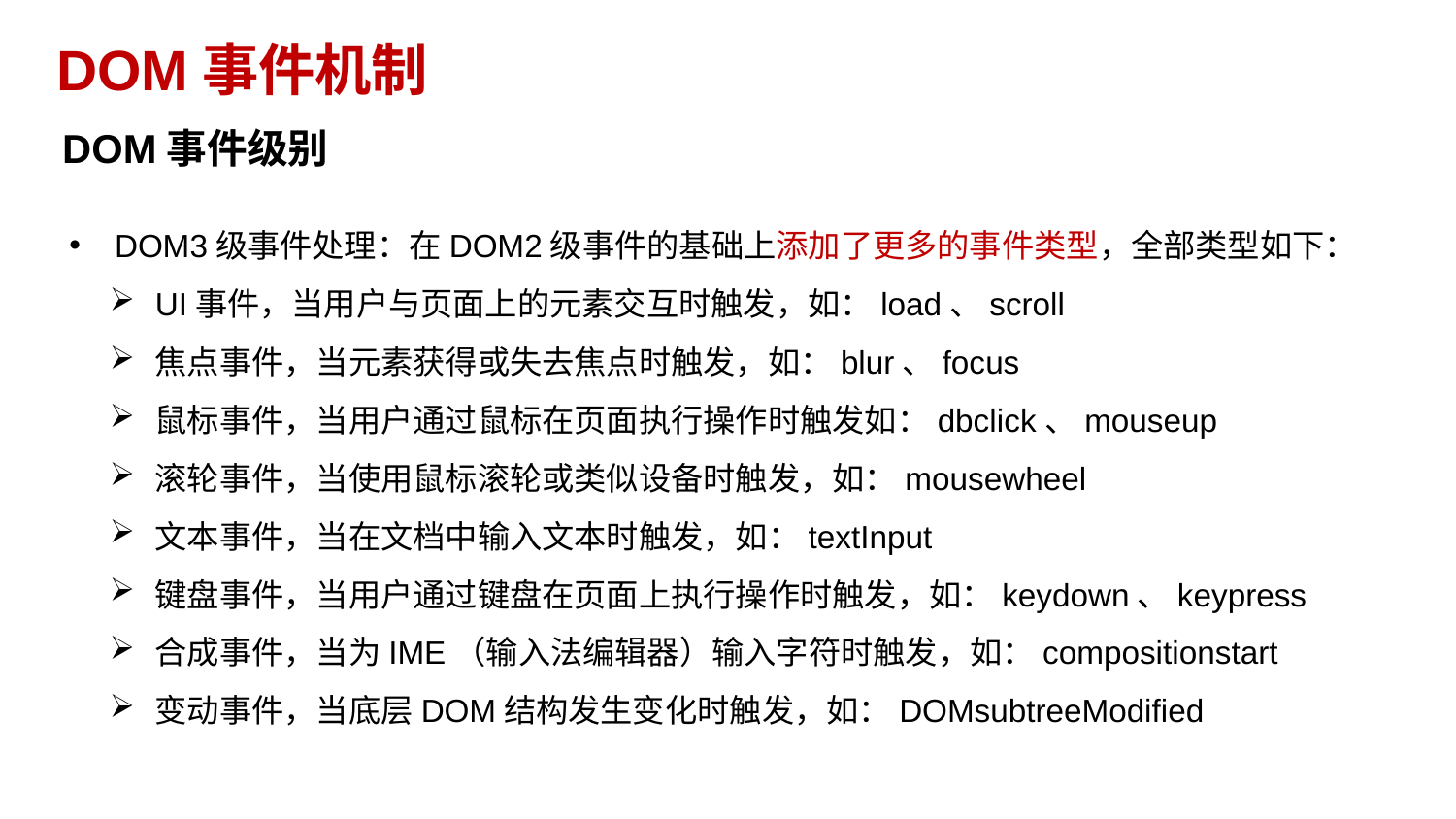

# DOM事件机制
DOM事件级别
DOM3级事件处理：在DOM2级事件的基础上添加了更多的事件类型，全部类型如下：
UI事件，当用户与页面上的元素交互时触发，如：load、scroll
焦点事件，当元素获得或失去焦点时触发，如：blur、focus
鼠标事件，当用户通过鼠标在页面执行操作时触发如：dbclick、mouseup
滚轮事件，当使用鼠标滚轮或类似设备时触发，如：mousewheel
文本事件，当在文档中输入文本时触发，如：textInput
键盘事件，当用户通过键盘在页面上执行操作时触发，如：keydown、keypress
合成事件，当为IME（输入法编辑器）输入字符时触发，如：compositionstart
变动事件，当底层DOM结构发生变化时触发，如：DOMsubtreeModified